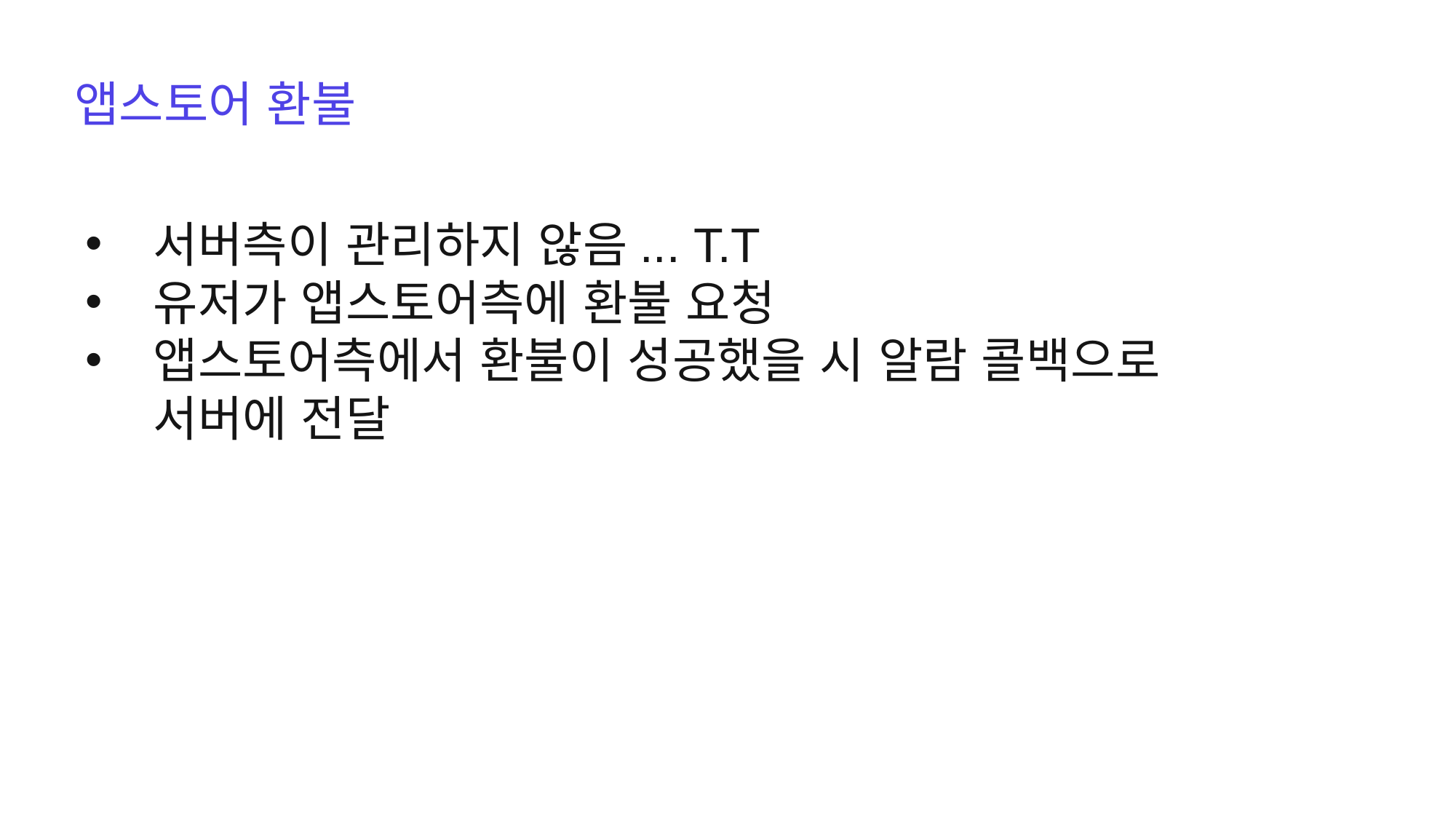

앱스토어 환불
서버측이 관리하지 않음... T.T
유저가 앱스토어측에 환불 요청
앱스토어측에서 환불이 성공했을 시 알람 콜백으로
서버에 전달